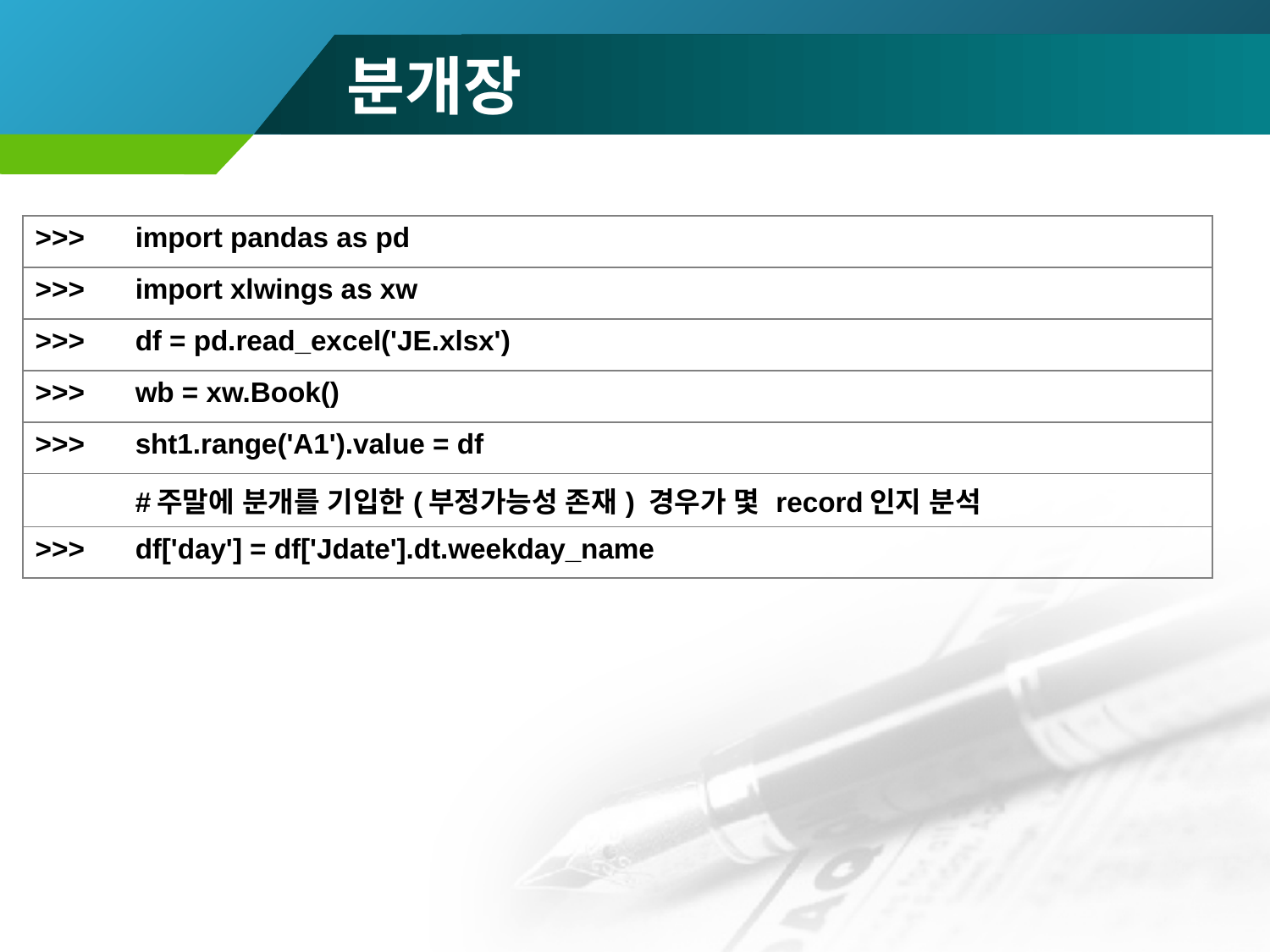

# 분개장
| >>> | import pandas as pd |
| --- | --- |
| >>> | import xlwings as xw |
| >>> | df = pd.read\_excel('JE.xlsx') |
| >>> | wb = xw.Book() |
| >>> | sht1.range('A1').value = df |
|  | #주말에 분개를 기입한(부정가능성 존재) 경우가 몇 record인지 분석 |
| >>> | df['day'] = df['Jdate'].dt.weekday\_name |